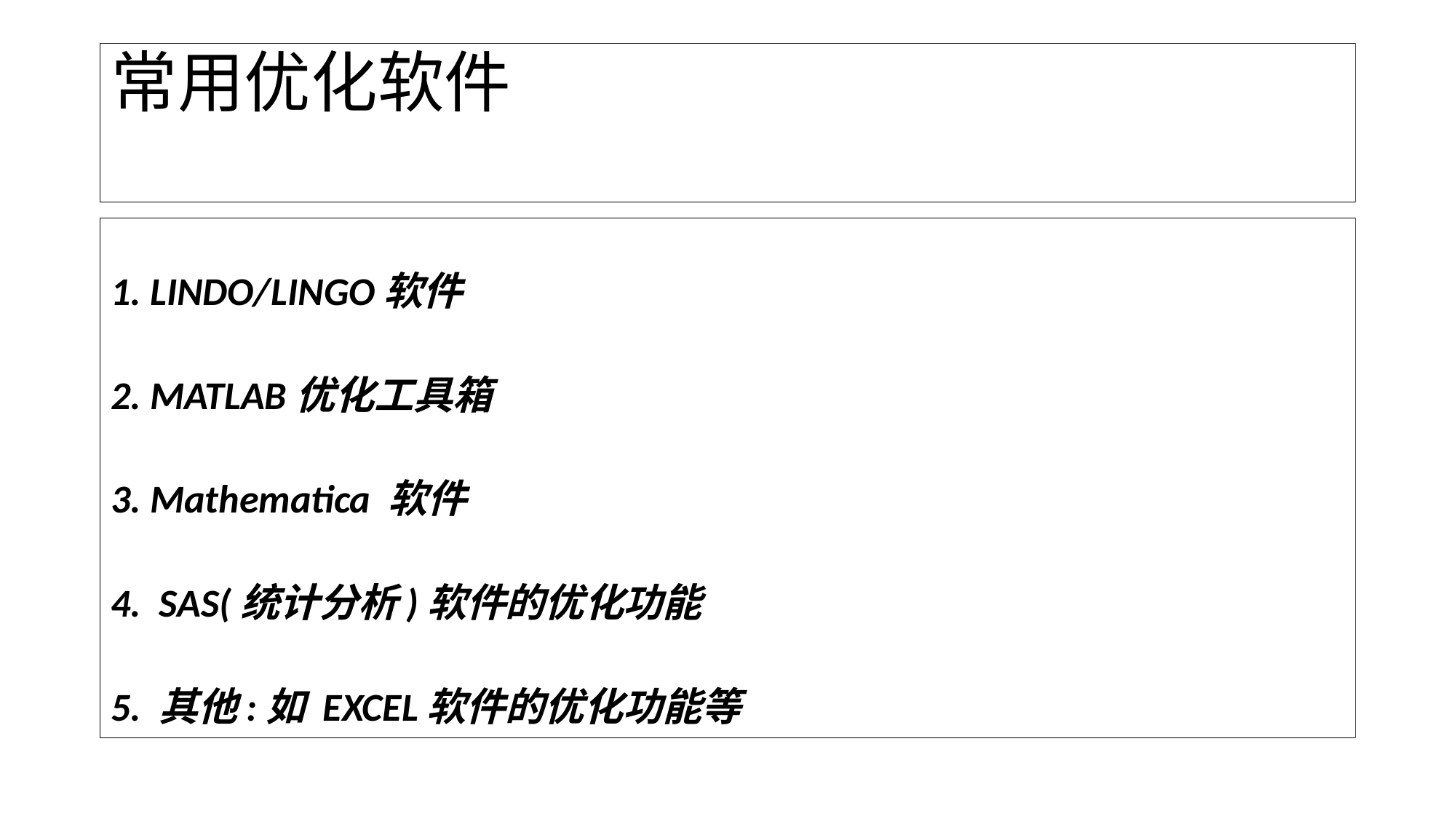

# 常用优化软件
1. LINDO/LINGO软件
2. MATLAB优化工具箱
3. Mathematica 软件
4.  SAS(统计分析)软件的优化功能
5. 其他:如 EXCEL软件的优化功能等